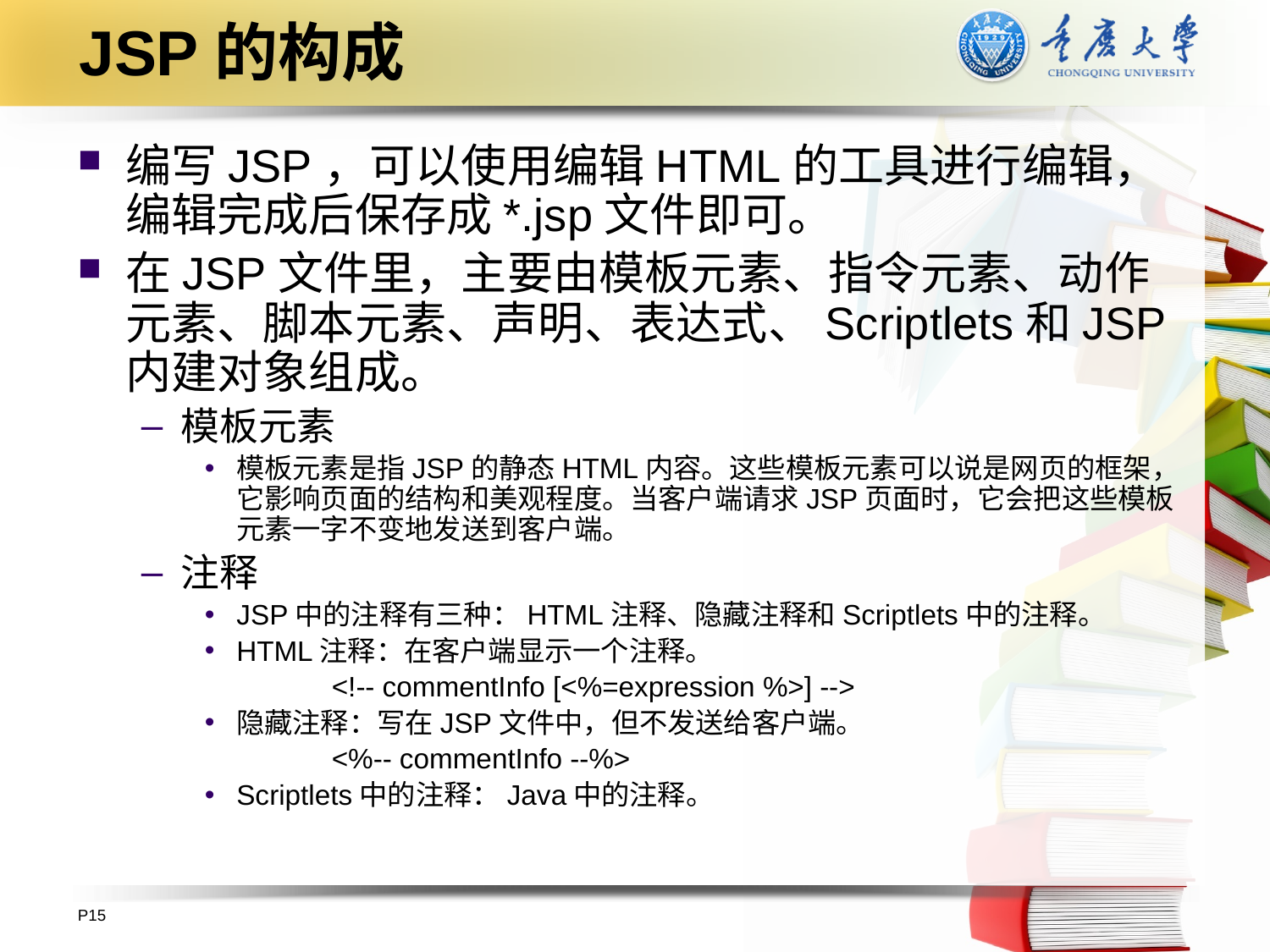

# JSP的构成
编写JSP，可以使用编辑HTML的工具进行编辑，编辑完成后保存成*.jsp文件即可。
在JSP文件里，主要由模板元素、指令元素、动作元素、脚本元素、声明、表达式、Scriptlets和JSP内建对象组成。
模板元素
模板元素是指JSP的静态HTML内容。这些模板元素可以说是网页的框架，它影响页面的结构和美观程度。当客户端请求JSP页面时，它会把这些模板元素一字不变地发送到客户端。
注释
JSP中的注释有三种：HTML注释、隐藏注释和Scriptlets中的注释。
HTML注释：在客户端显示一个注释。
	<!-- commentInfo [<%=expression %>] -->
隐藏注释：写在JSP文件中，但不发送给客户端。
	<%-- commentInfo --%>
Scriptlets中的注释：Java中的注释。

P15